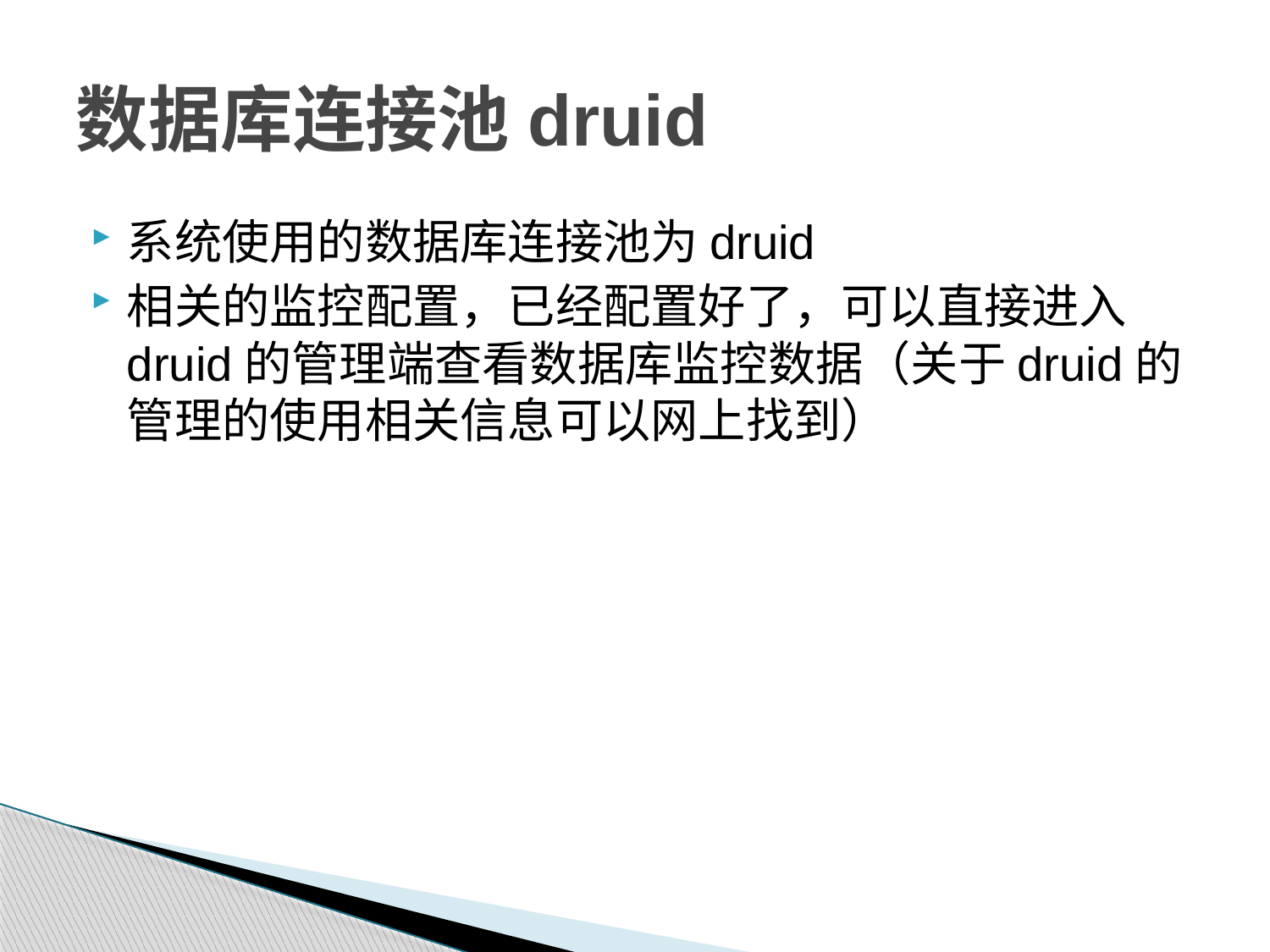

# 数据库连接池druid
系统使用的数据库连接池为druid
相关的监控配置，已经配置好了，可以直接进入druid的管理端查看数据库监控数据（关于druid的管理的使用相关信息可以网上找到）